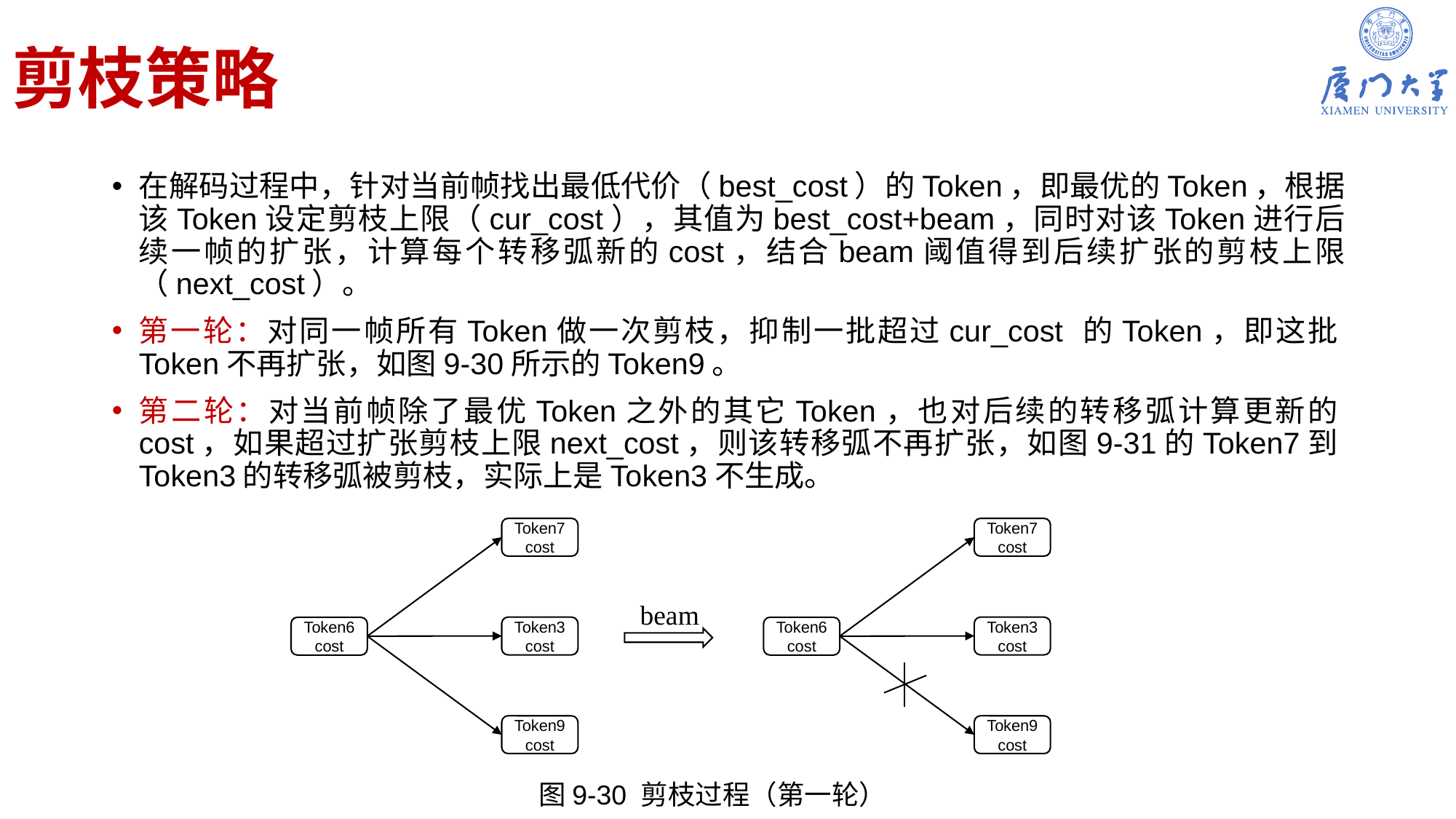

# 剪枝策略
在解码过程中，针对当前帧找出最低代价（best_cost）的Token，即最优的Token，根据该Token设定剪枝上限（cur_cost），其值为best_cost+beam，同时对该Token进行后续一帧的扩张，计算每个转移弧新的cost，结合beam阈值得到后续扩张的剪枝上限（next_cost）。
第一轮：对同一帧所有Token做一次剪枝，抑制一批超过cur_cost 的Token，即这批Token不再扩张，如图9-30所示的Token9。
第二轮：对当前帧除了最优Token之外的其它Token，也对后续的转移弧计算更新的cost，如果超过扩张剪枝上限next_cost，则该转移弧不再扩张，如图9-31的Token7到Token3的转移弧被剪枝，实际上是Token3不生成。
Token7
cost
Token7
cost
beam
Token3
cost
Token3
cost
Token6
cost
Token6
cost

Token9
cost
Token9
cost
图9-30 剪枝过程（第一轮）